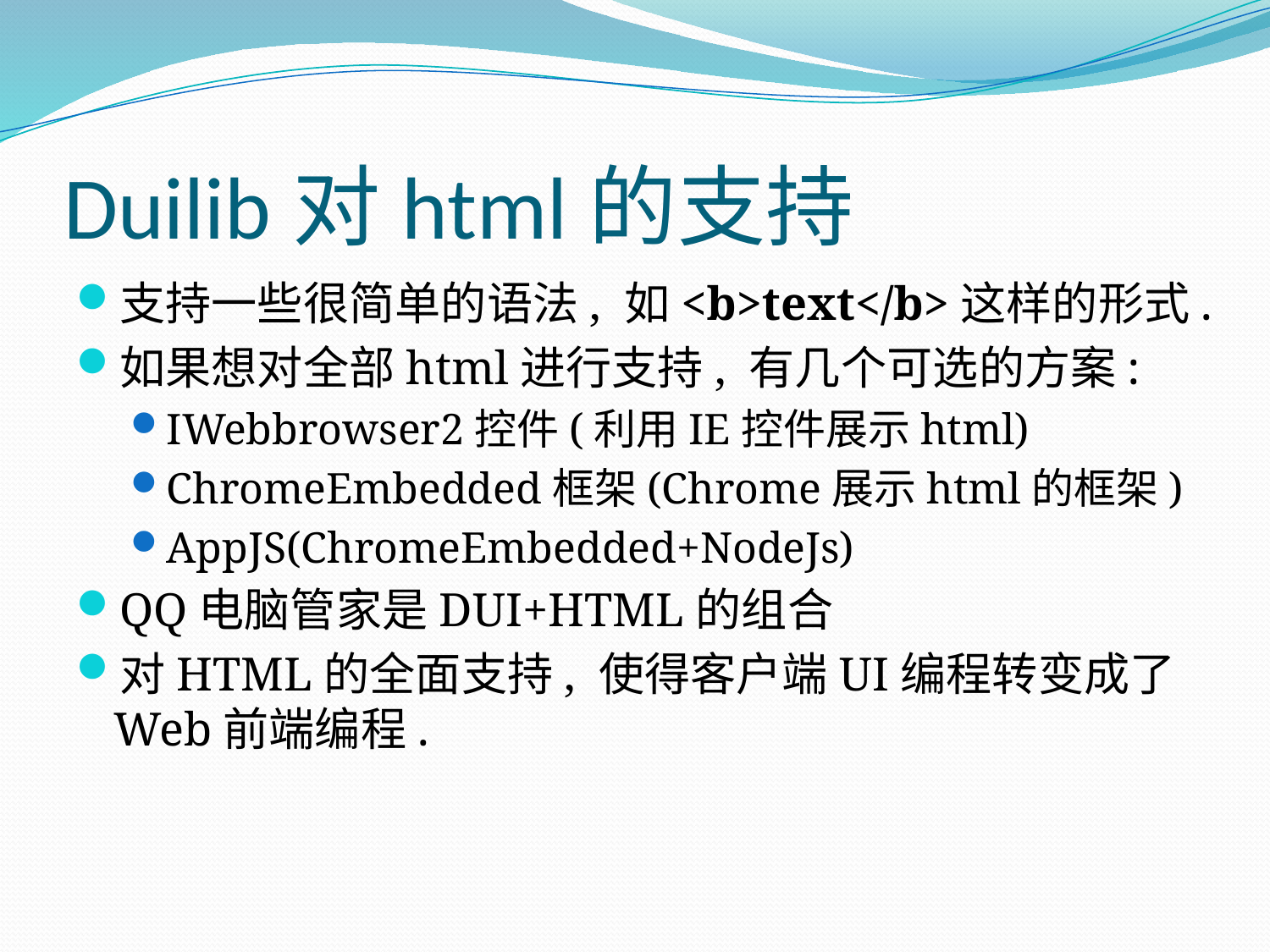

# Duilib对html的支持
支持一些很简单的语法, 如<b>text</b>这样的形式.
如果想对全部html进行支持, 有几个可选的方案:
IWebbrowser2控件(利用IE控件展示html)
ChromeEmbedded框架(Chrome展示html的框架)
AppJS(ChromeEmbedded+NodeJs)
QQ电脑管家是DUI+HTML的组合
对HTML的全面支持, 使得客户端UI编程转变成了Web前端编程.